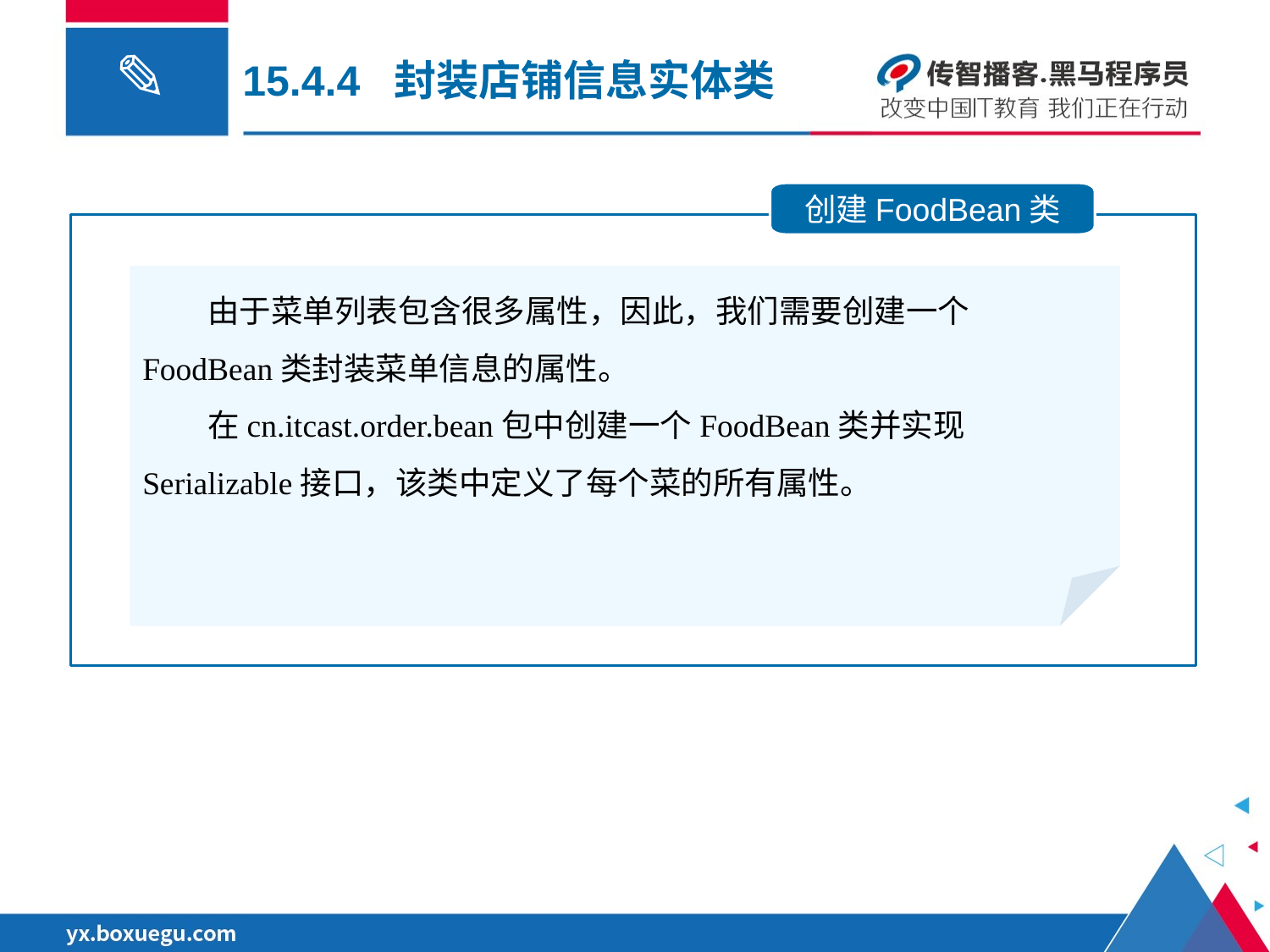

15.4.4  封装店铺信息实体类
创建FoodBean类

        由于菜单列表包含很多属性，因此，我们需要创建一个FoodBean类封装菜单信息的属性。
        在cn.itcast.order.bean包中创建一个FoodBean类并实现Serializable接口，该类中定义了每个菜的所有属性。